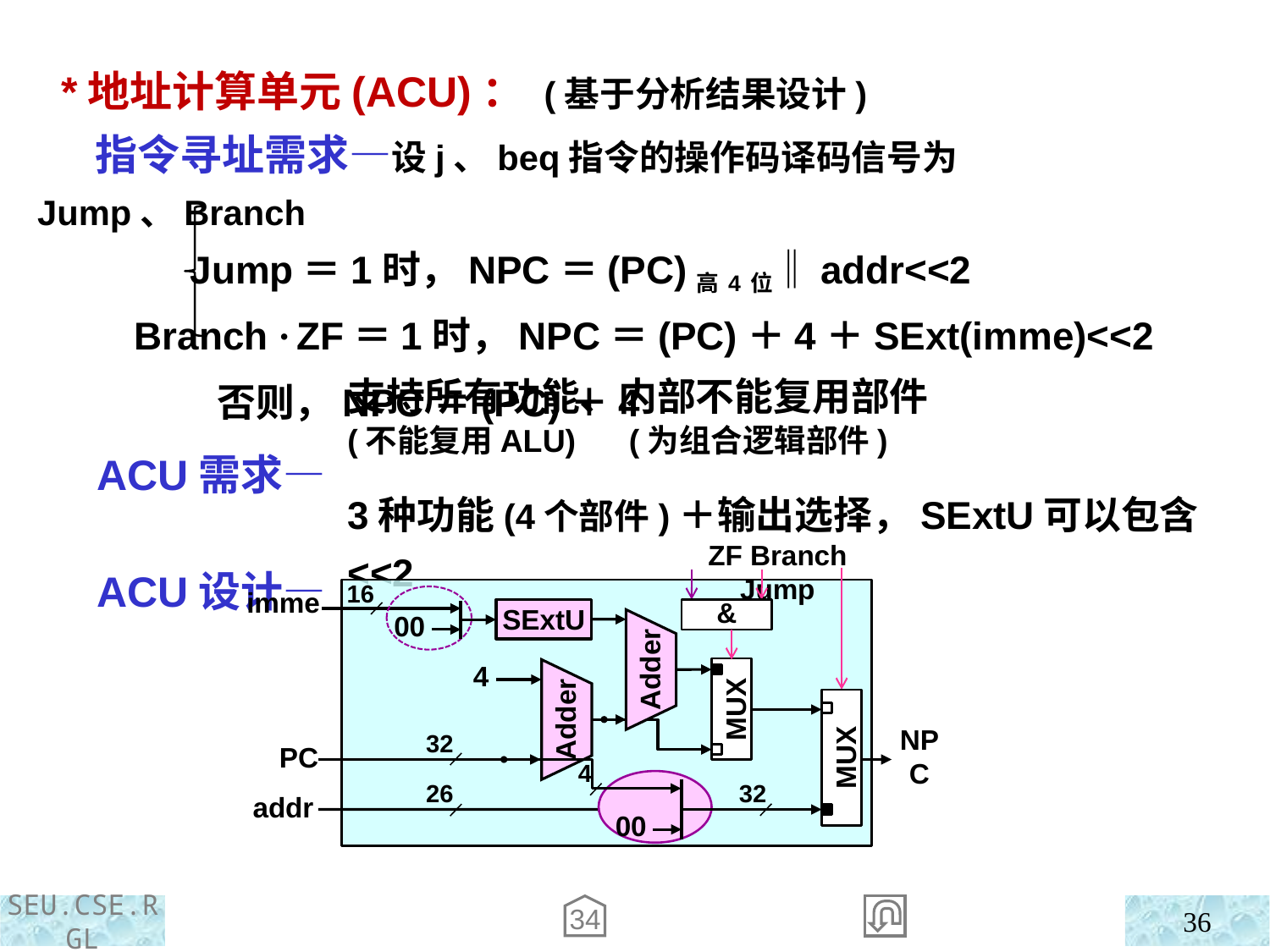

*地址计算单元(ACU)： (基于分析结果设计)
     指令寻址需求—设j、beq指令的操作码译码信号为Jump、Branch
               Jump＝1时，NPC＝(PC)高4位‖addr<<2
         Branch · ZF＝1时，NPC＝(PC)＋4＋SExt(imme)<<2
                    否则，NPC＝(PC)＋4
     ACU需求—

     ACU设计—

支持所有功能、内部不能复用部件
(不能复用ALU)      (为组合逻辑部件)
3种功能(4个部件)＋输出选择，SExtU可以包含<<2
ZF Branch Jump
16

imme
32
PC
NPC
26
addr

SExtU
&
00
Adder
4

MUX
Adder

MUX

4

32

00
34

36